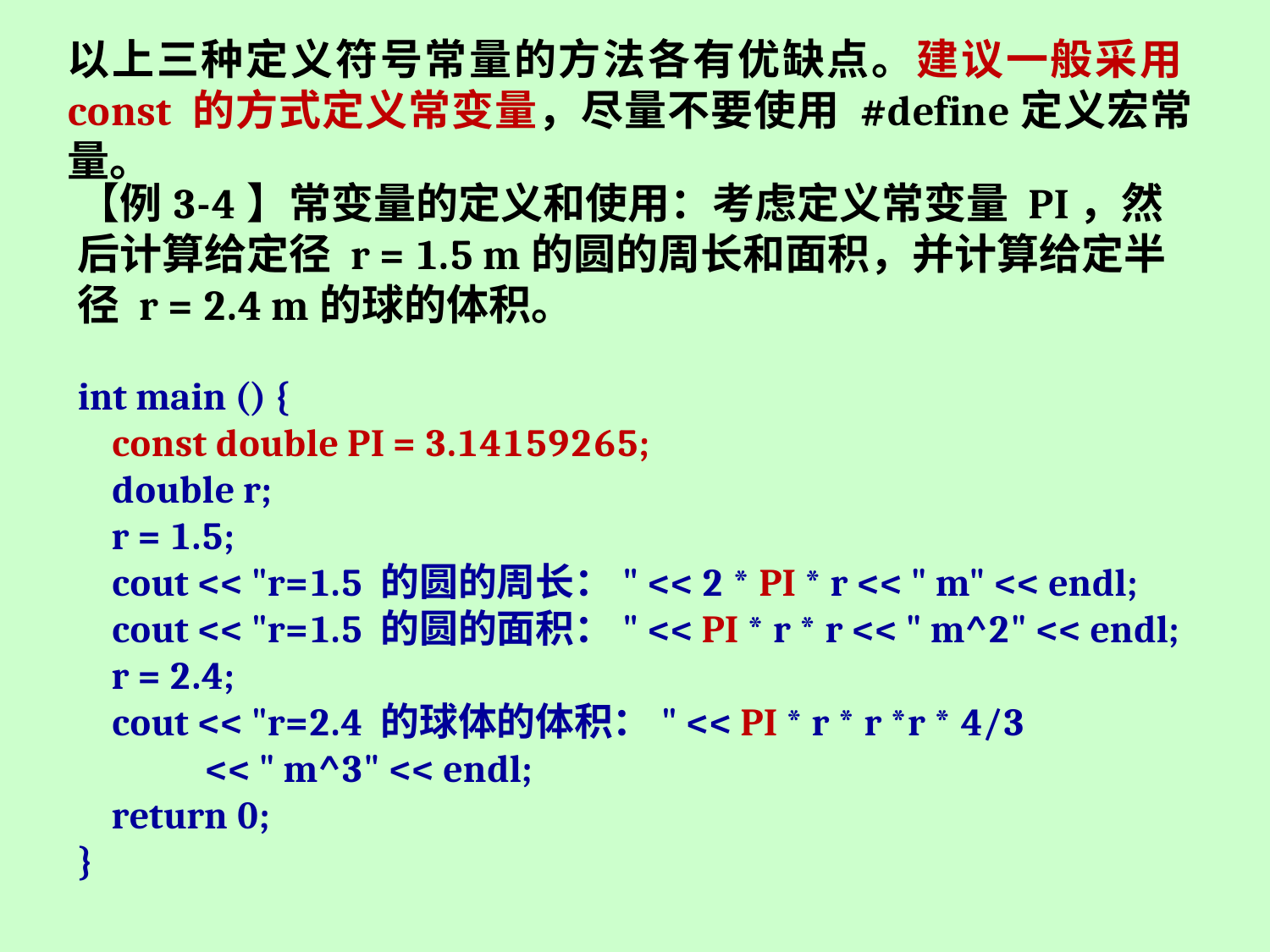

以上三种定义符号常量的方法各有优缺点。建议一般采用const 的方式定义常变量，尽量不要使用 #define定义宏常量。
【例3-4】常变量的定义和使用：考虑定义常变量 PI，然后计算给定径 r = 1.5 m的圆的周长和面积，并计算给定半径 r = 2.4 m的球的体积。

int main () {
    const double PI = 3.14159265;
    double r;
    r = 1.5;
    cout << "r=1.5 的圆的周长：" << 2 * PI * r << " m" << endl;
    cout << "r=1.5 的圆的面积：" << PI * r * r << " m^2" << endl;
    r = 2.4;
    cout << "r=2.4 的球体的体积：" << PI * r * r *r * 4/3
	<< " m^3" << endl;
    return 0;
}
37